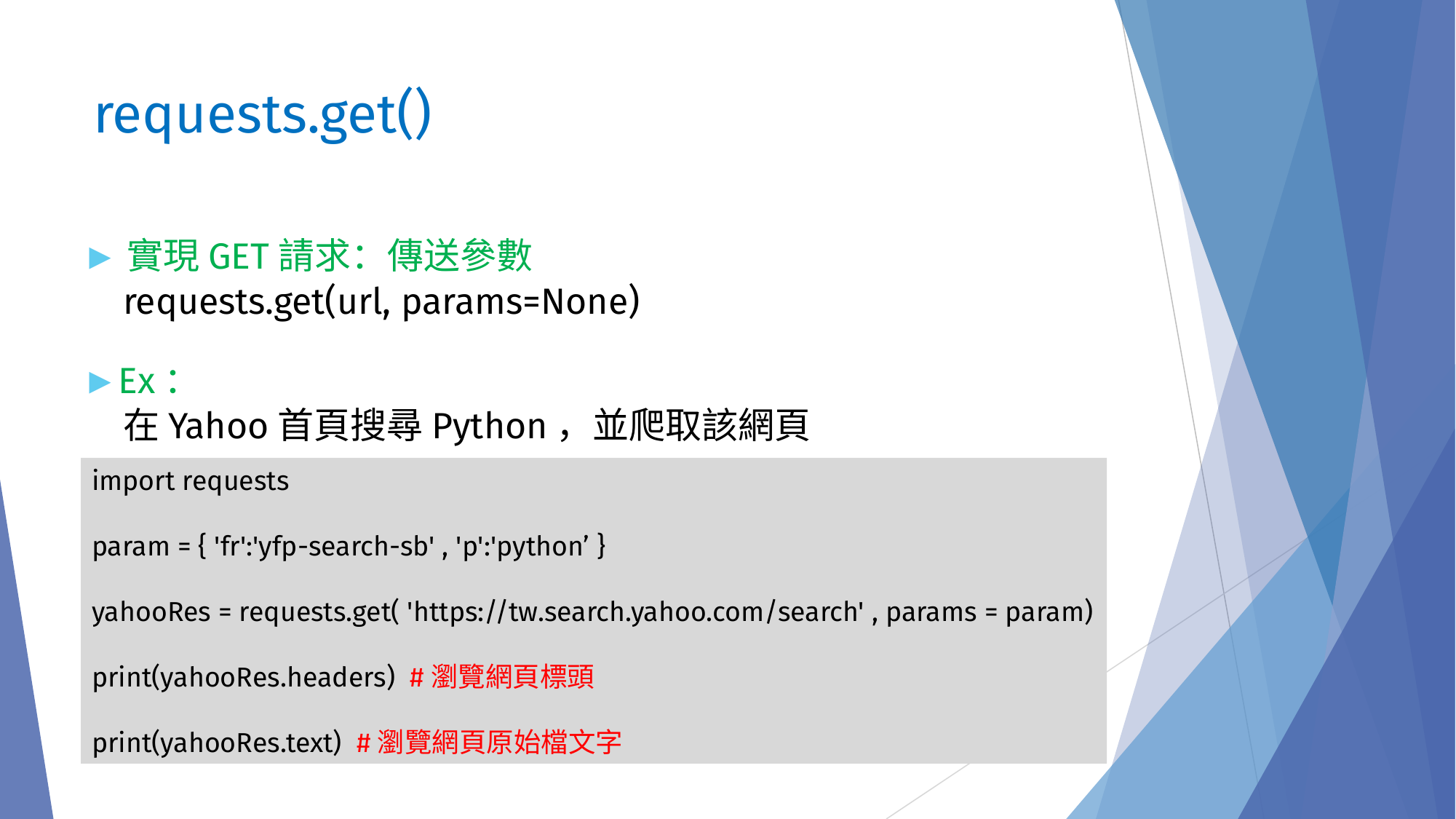

# requests.get()
►實現GET請求：傳送參數
	requests.get(url, params=None)

►Ex：
	在Yahoo首頁搜尋Python，並爬取該網頁
import requests
param = { 'fr':'yfp-search-sb' , 'p':'python’ }

yahooRes = requests.get( 'https://tw.search.yahoo.com/search' , params = param)

print(yahooRes.headers)  #瀏覽網頁標頭

print(yahooRes.text)  #瀏覽網頁原始檔文字